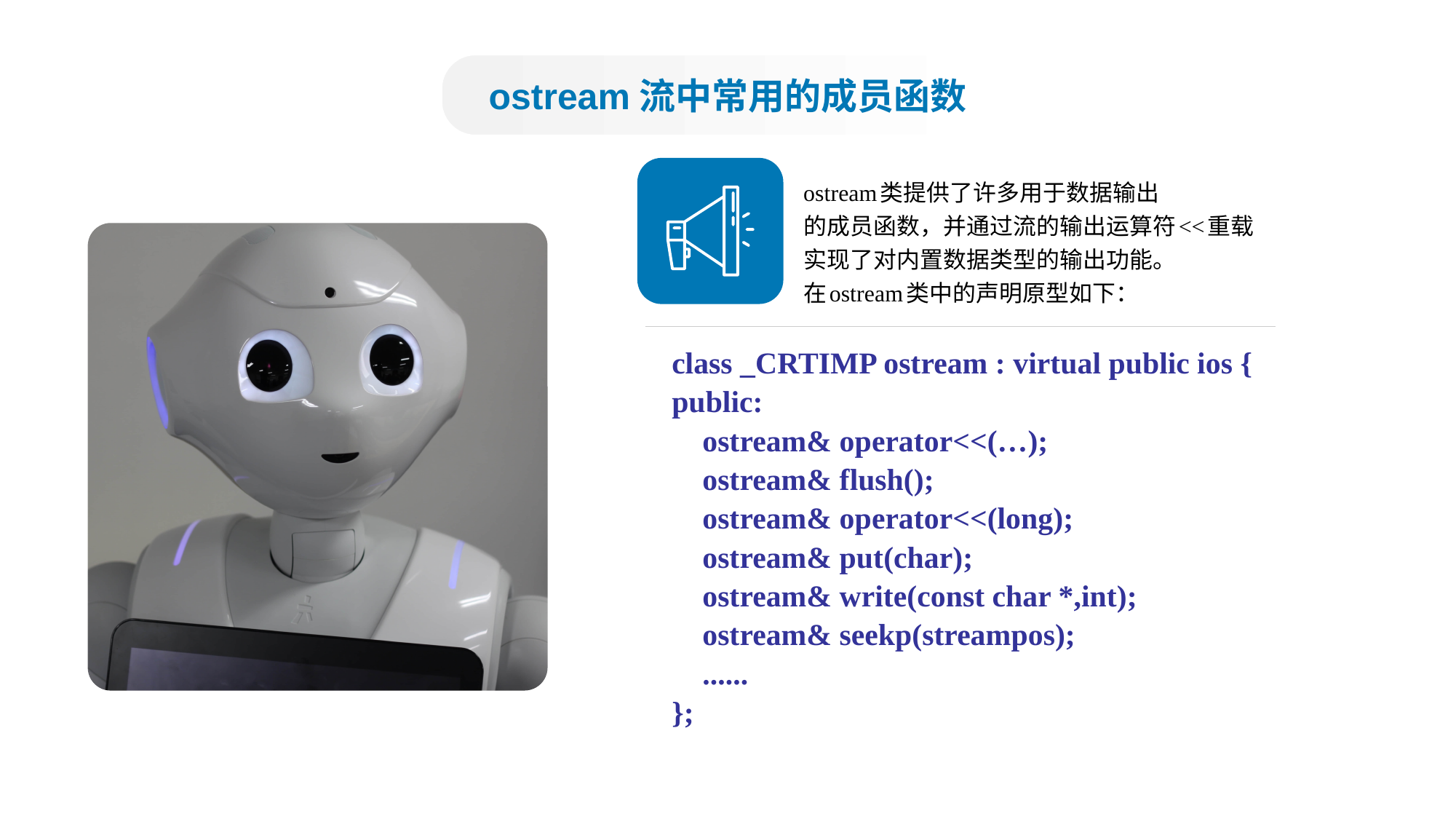

ostream流中常用的成员函数

ostream类提供了许多用于数据输出
的成员函数，并通过流的输出运算符<<重载
实现了对内置数据类型的输出功能。
在ostream类中的声明原型如下：

class _CRTIMP ostream : virtual public ios {
public:
    ostream& operator<<(…);
    ostream& flush();
    ostream& operator<<(long);
    ostream& put(char);
    ostream& write(const char *,int);
    ostream& seekp(streampos);
    ......
};